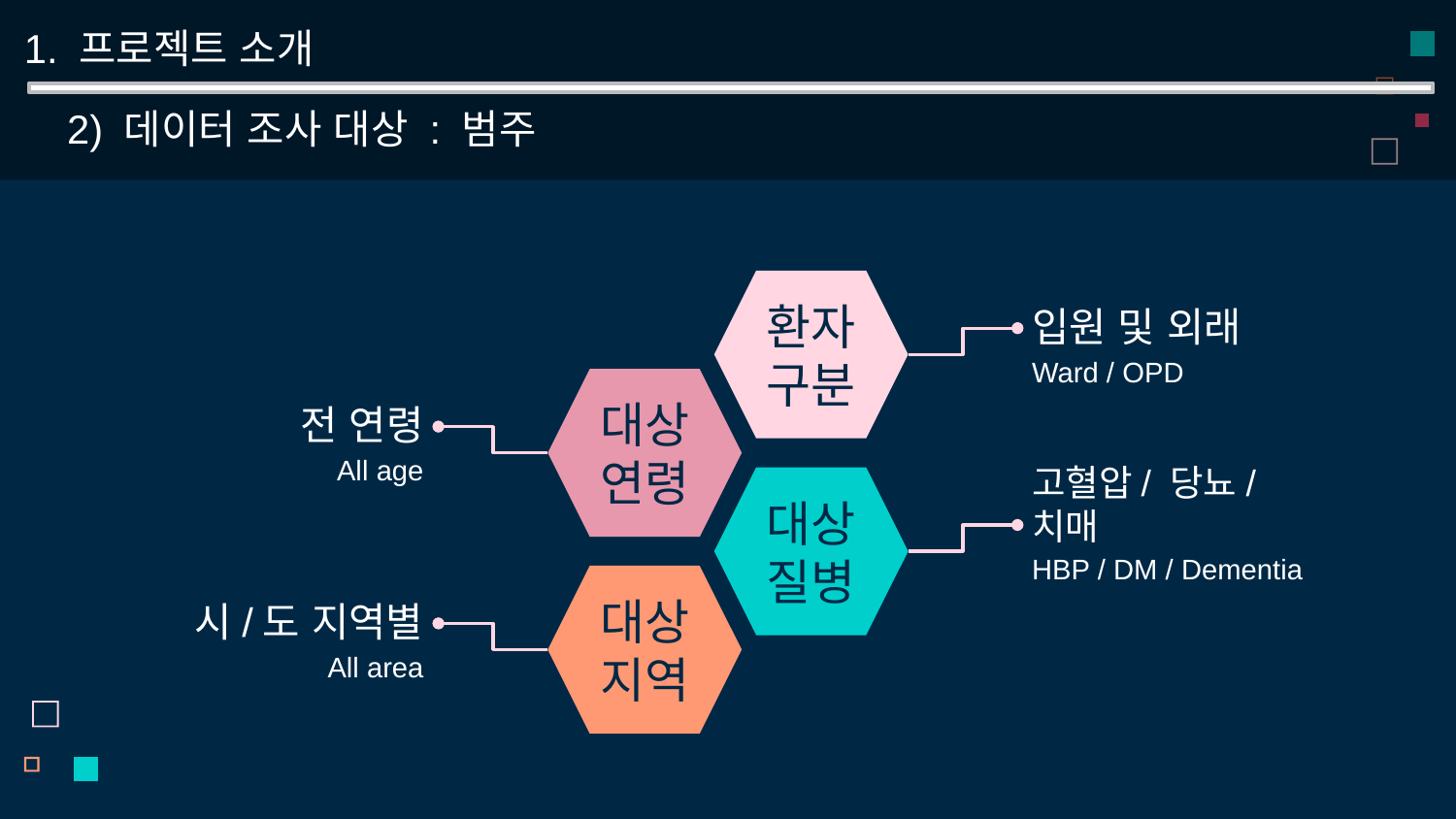

1. 프로젝트 소개

2) 데이터 조사 대상 : 범주

환자구분
입원 및 외래
Ward / OPD
대상연령
전 연령
All age
대상질병
고혈압/ 당뇨/ 치매
HBP / DM / Dementia
대상지역
시/도 지역별
All area